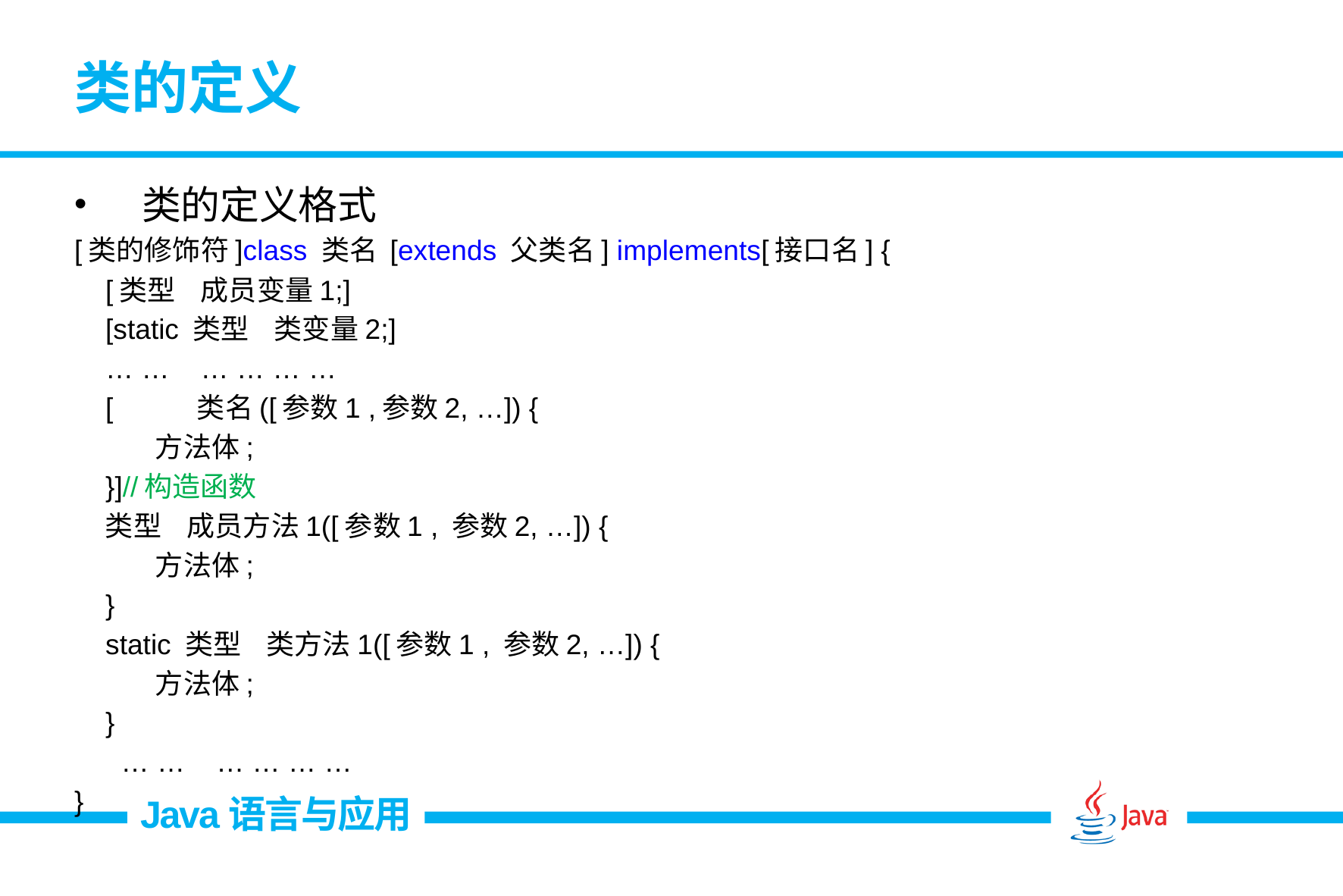

20
# 类的定义
类的定义格式
[类的修饰符]class 类名 [extends 父类名] implements[接口名] {
    [类型    成员变量1;]
    [static 类型    类变量2;]
    … …    … … … …
    [          类名([参数1 ,参数2, …]) {
            方法体;
    }]//构造函数
    类型    成员方法1([参数1 , 参数2, …]) {
            方法体;
    }
    static 类型    类方法1([参数1 , 参数2, …]) {
            方法体;
    }
      … …    … … … …
}